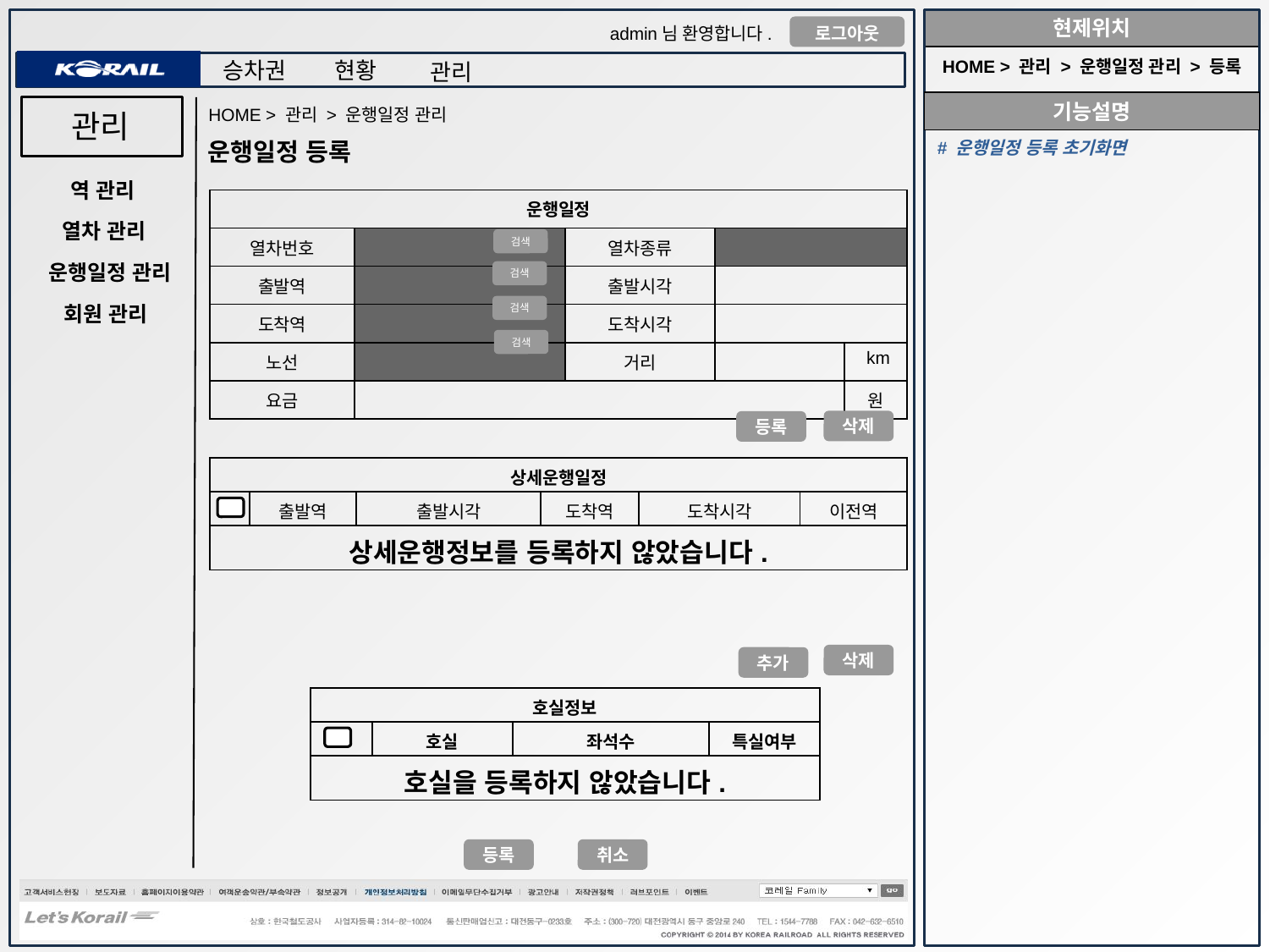

HOME > 관리 > 운행일정 관리 > 등록
HOME > 관리 > 운행일정 관리
관리
운행일정 등록
# 운행일정 등록 초기화면
역 관리
| 운행일정 |  |  |  |  |
| --- | --- | --- | --- | --- |
| 열차번호 |  | 열차종류 |  |  |
| 출발역 |  | 출발시각 |  |  |
| 도착역 |  | 도착시각 |  |  |
| 노선 |  | 거리 |  | km |
| 요금 |  |  |  | 원 |
열차 관리
검색
운행일정 관리
검색
회원 관리
검색
검색
삭제
등록
| 상세운행일정 |  |  |  |  |  |
| --- | --- | --- | --- | --- | --- |
|  | 출발역 | 출발시각 | 도착역 | 도착시각 | 이전역 |
| 상세운행정보를 등록하지 않았습니다. |  |  |  |  |  |

삭제
추가
| 호실정보 |  |  |  |
| --- | --- | --- | --- |
|  | 호실 | 좌석수 | 특실여부 |
| 호실을 등록하지 않았습니다. |  |  |  |

등록
취소